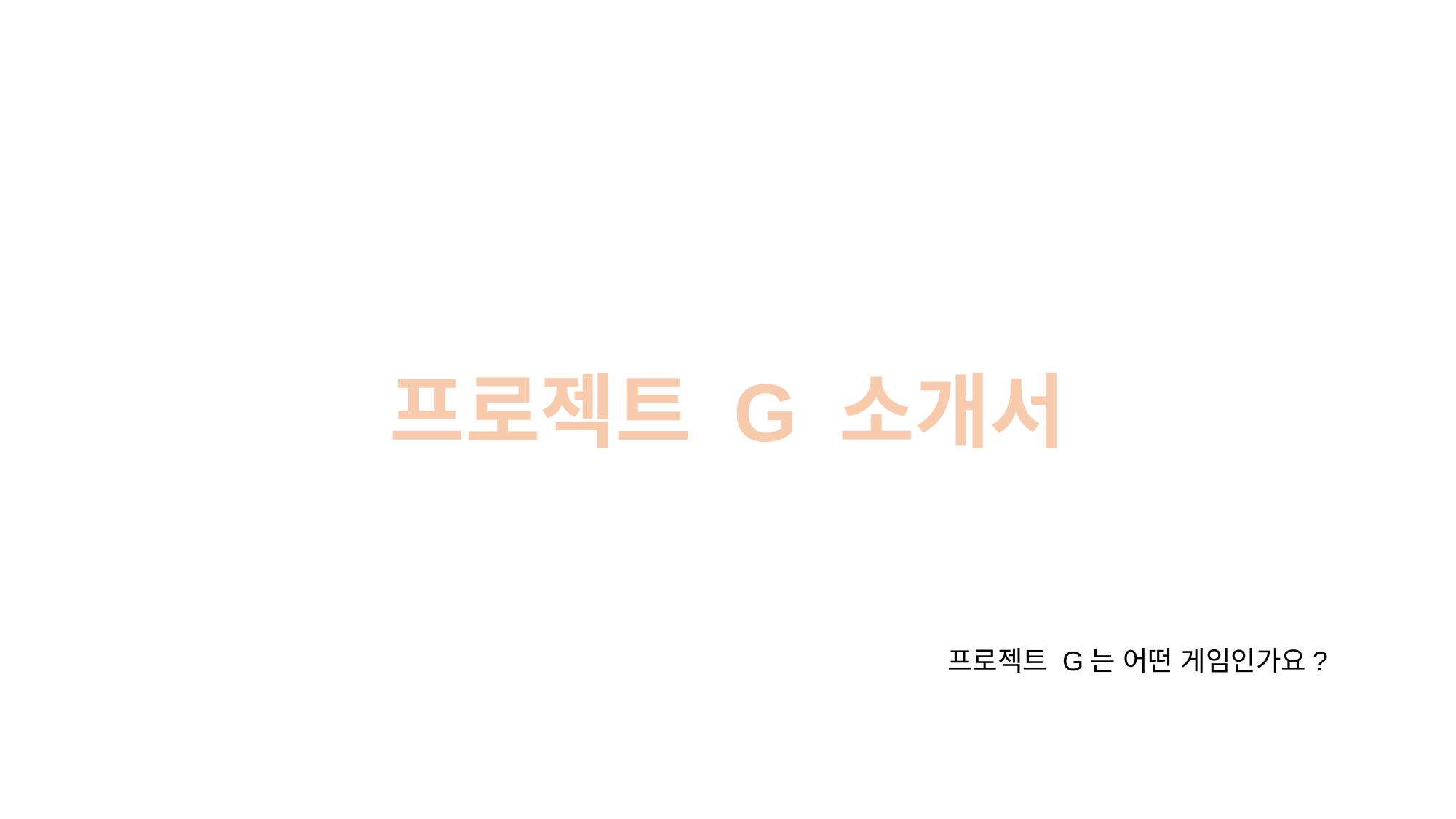

프로젝트 G 소개서
프로젝트 G는 어떤 게임인가요?